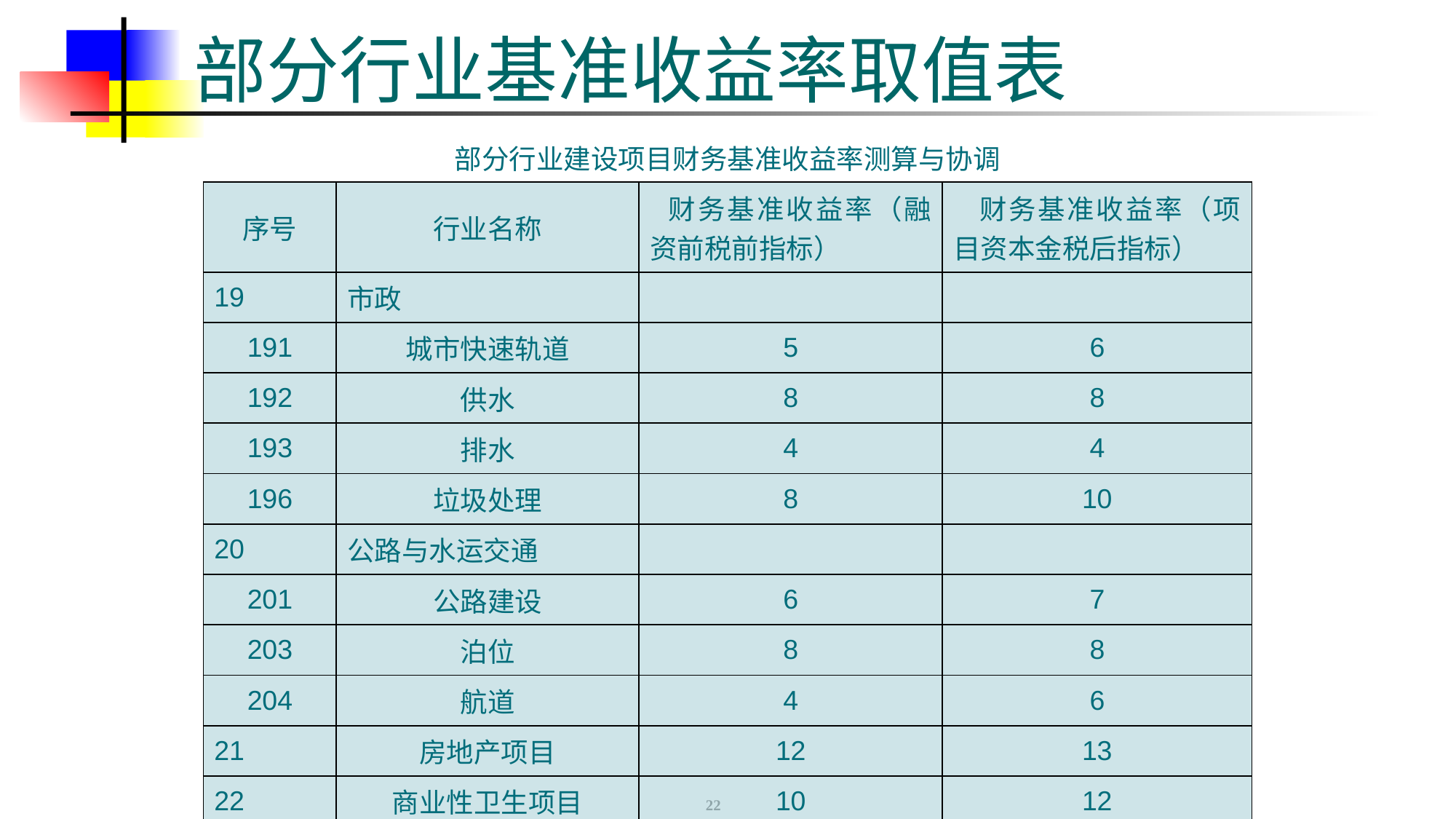

# 部分行业基准收益率取值表
| 部分行业建设项目财务基准收益率测算与协调 |  |  |  |
| --- | --- | --- | --- |
| 序号 | 行业名称 | 财务基准收益率（融资前税前指标） | 财务基准收益率（项目资本金税后指标） |
| 19 | 市政 |  |  |
| 191 | 城市快速轨道 | 5 | 6 |
| 192 | 供水 | 8 | 8 |
| 193 | 排水 | 4 | 4 |
| 196 | 垃圾处理 | 8 | 10 |
| 20 | 公路与水运交通 |  |  |
| 201 | 公路建设 | 6 | 7 |
| 203 | 泊位 | 8 | 8 |
| 204 | 航道 | 4 | 6 |
| 21 | 房地产项目 | 12 | 13 |
| 22 | 商业性卫生项目 | 10 | 12 |
| 24 | 商业性文化娱乐设施 | 12 | 13 |
22